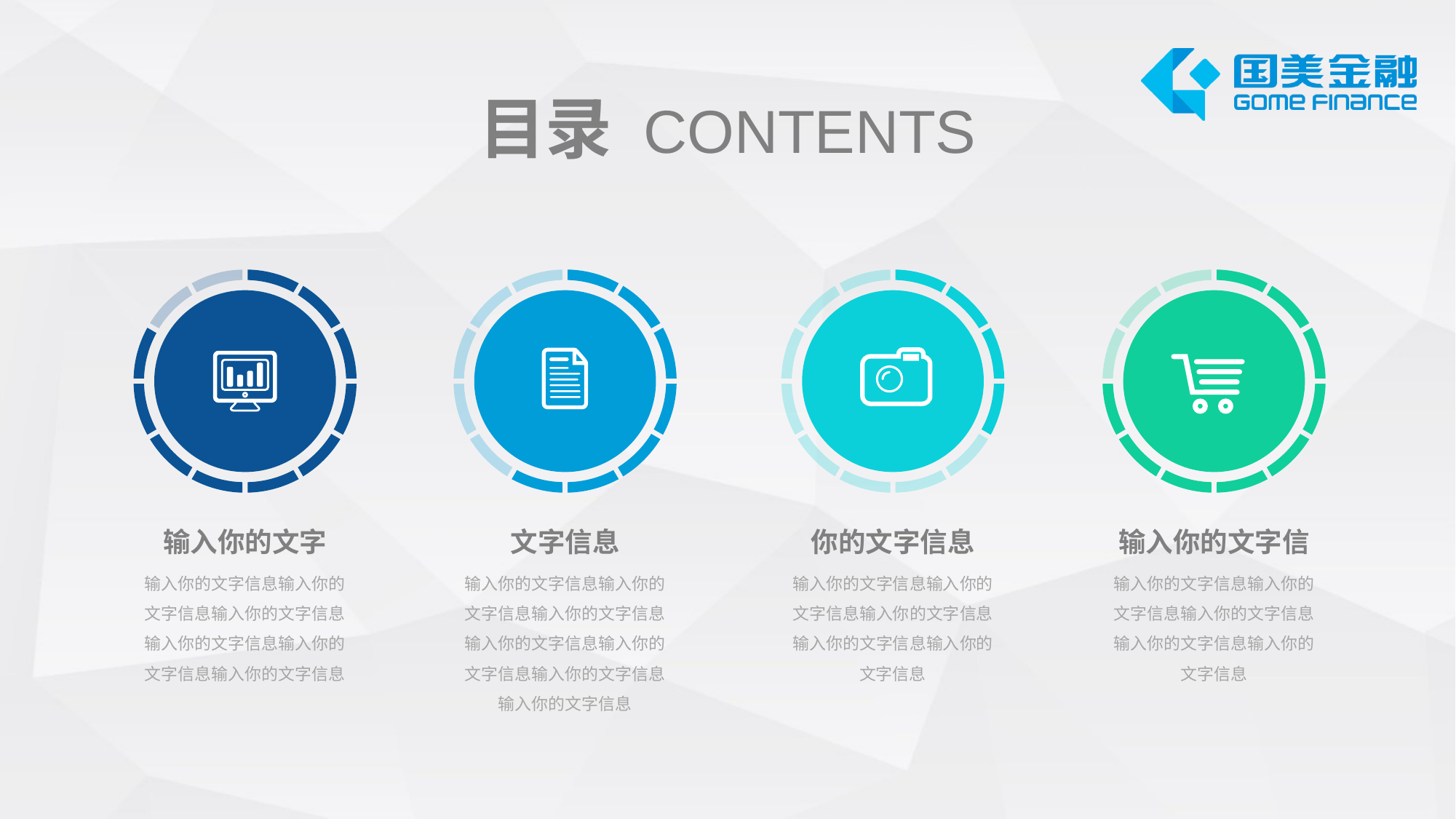

目录 CONTENTS

输入你的文字
文字信息
你的文字信息
输入你的文字信
输入你的文字信息输入你的文字信息输入你的文字信息输入你的文字信息输入你的文字信息输入你的文字信息
输入你的文字信息输入你的文字信息输入你的文字信息输入你的文字信息输入你的文字信息输入你的文字信息输入你的文字信息
输入你的文字信息输入你的文字信息输入你的文字信息输入你的文字信息输入你的文字信息
输入你的文字信息输入你的文字信息输入你的文字信息输入你的文字信息输入你的文字信息